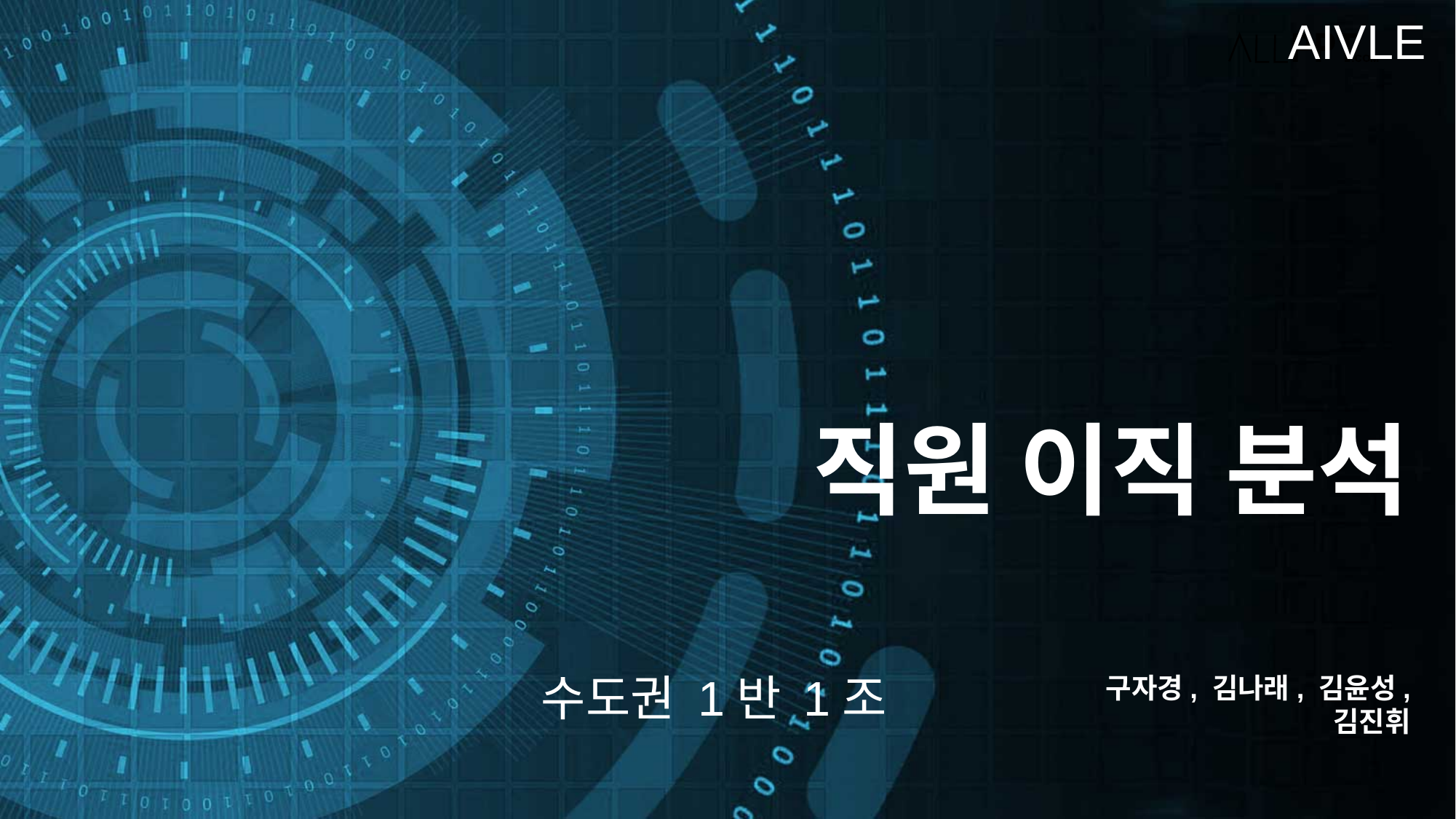

AIVLE

직원 이직 분석
수도권 1반 1조
구자경, 김나래, 김윤성, 김진휘